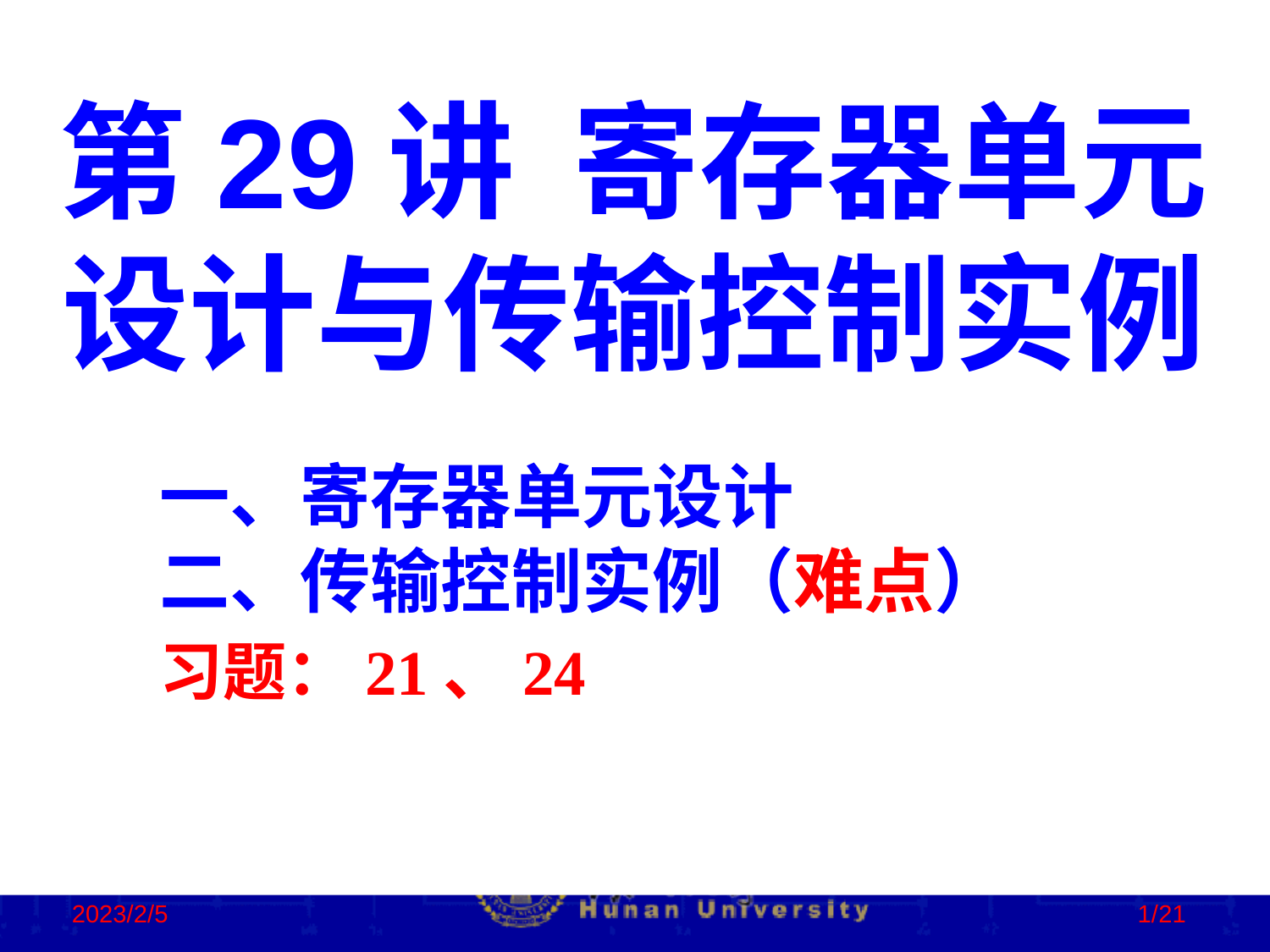

第29讲  寄存器单元设计与传输控制实例
一、寄存器单元设计
二、传输控制实例（难点）
习题：21、24
2023/2/5
1/21